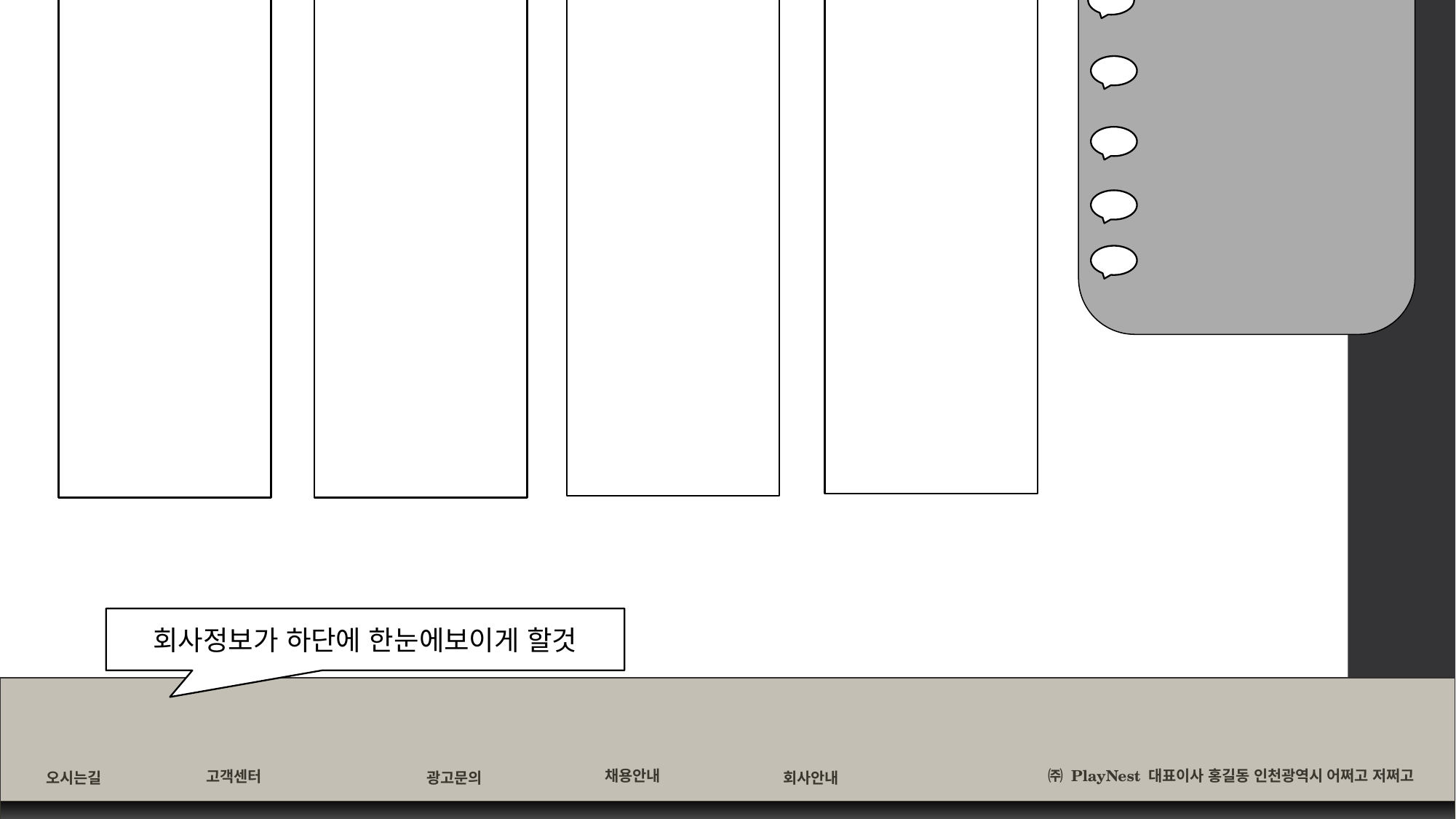

회사정보가 하단에 한눈에보이게 할것

㈜ PlayNest 대표이사 홍길동 인천광역시 어쩌고 저쩌고
채용안내
고객센터
오시는길
회사안내
광고문의